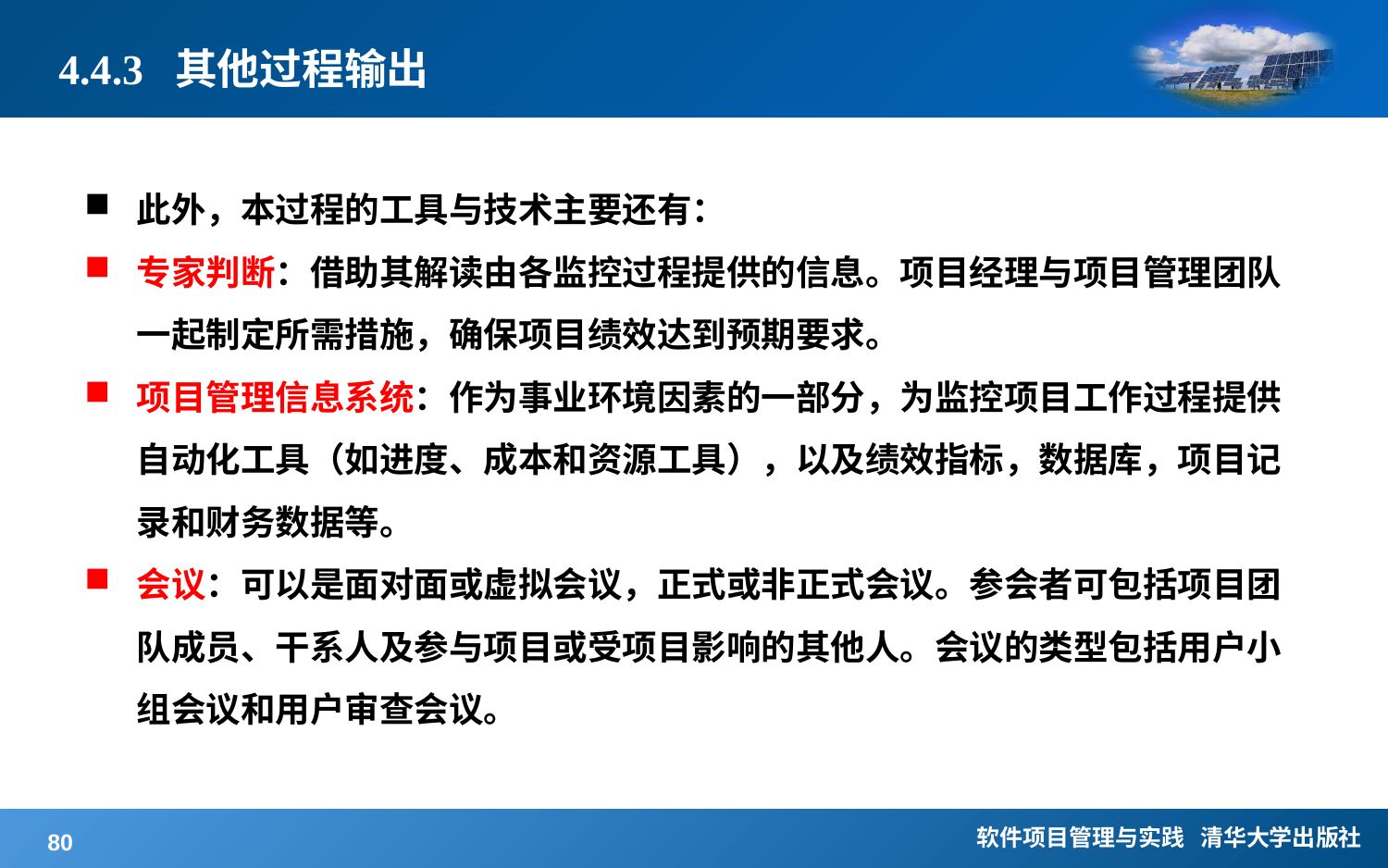

# 4.4.3  其他过程输出
此外，本过程的工具与技术主要还有：
专家判断：借助其解读由各监控过程提供的信息。项目经理与项目管理团队一起制定所需措施，确保项目绩效达到预期要求。
项目管理信息系统：作为事业环境因素的一部分，为监控项目工作过程提供自动化工具（如进度、成本和资源工具），以及绩效指标，数据库，项目记录和财务数据等。
会议：可以是面对面或虚拟会议，正式或非正式会议。参会者可包括项目团队成员、干系人及参与项目或受项目影响的其他人。会议的类型包括用户小组会议和用户审查会议。